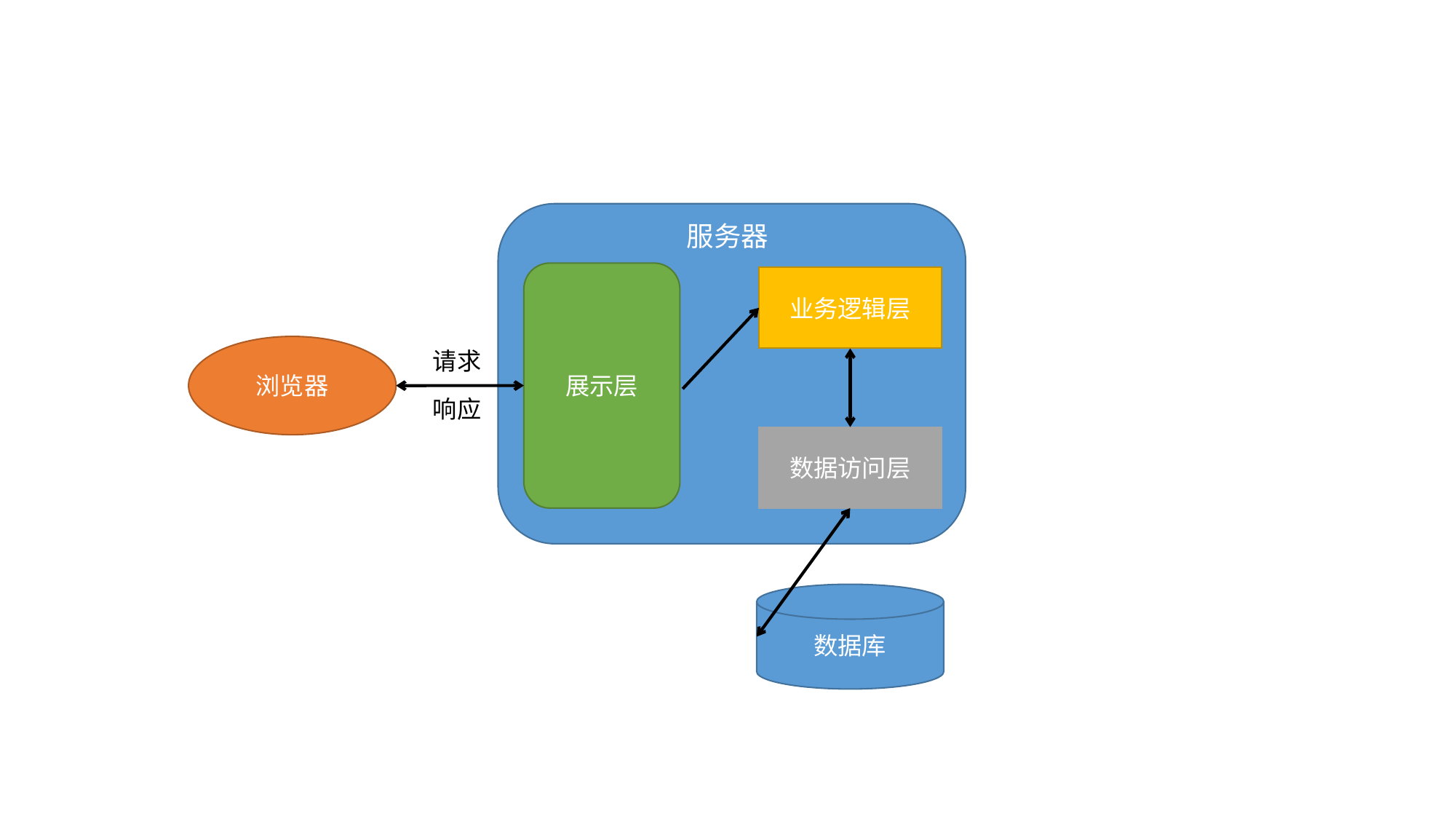

服务器
展示层
业务逻辑层
浏览器
请求
响应
数据访问层
数据库